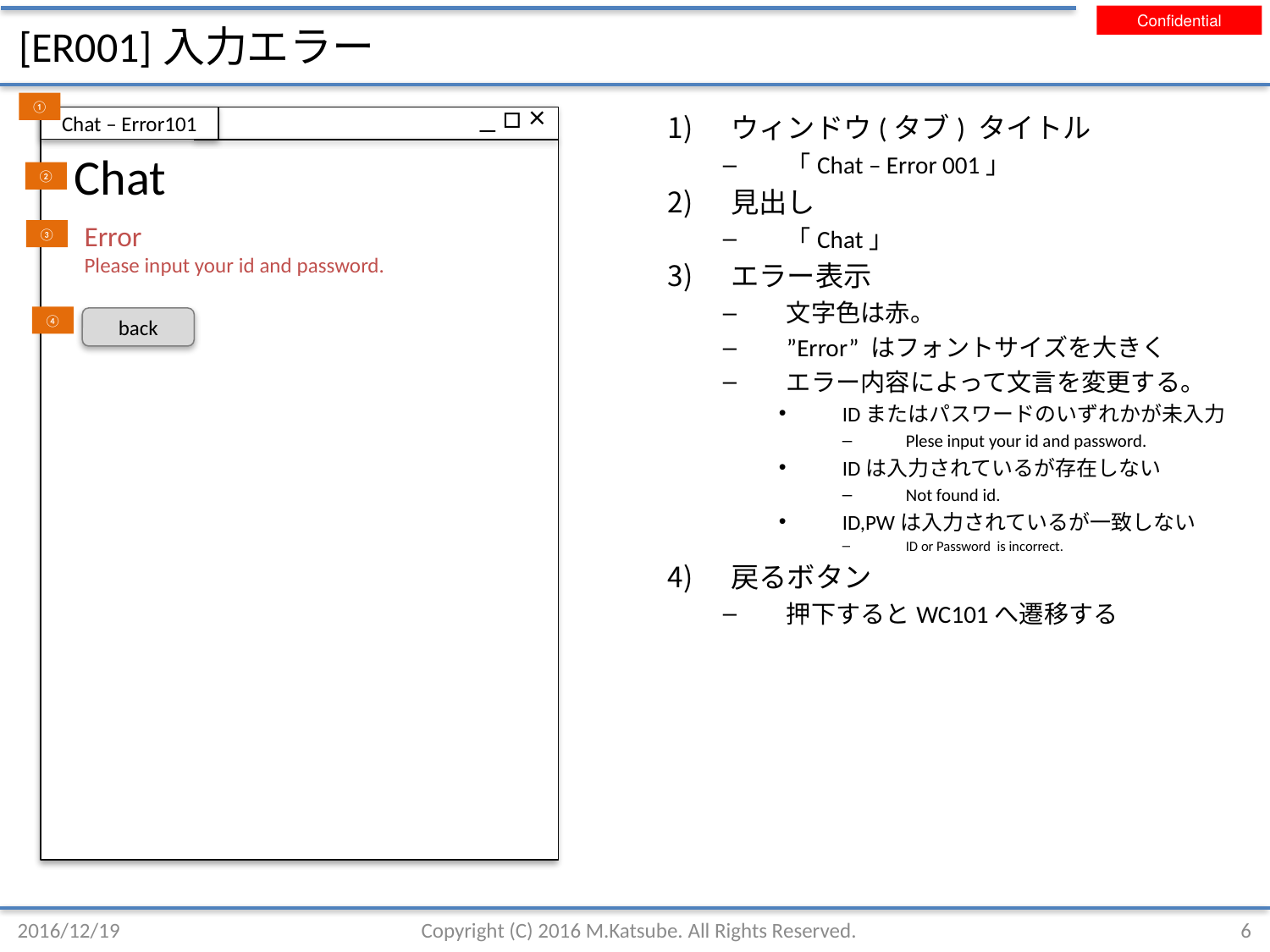

# [ER001]入力エラー
_ □ ×
①
ウィンドウ(タブ) タイトル
「Chat – Error 001」
見出し
「Chat」
エラー表示
文字色は赤。
”Error” はフォントサイズを大きく
エラー内容によって文言を変更する。
IDまたはパスワードのいずれかが未入力
Plese input your id and password.
IDは入力されているが存在しない
Not found id.
ID,PWは入力されているが一致しない
ID or Password  is incorrect.
戻るボタン
押下するとWC101へ遷移する

Chat – Error101
Chat
②
Error
Please input your id and password.
③
④
back
2016/12/19
6
Copyright (C) 2016 M.Katsube. All Rights Reserved.